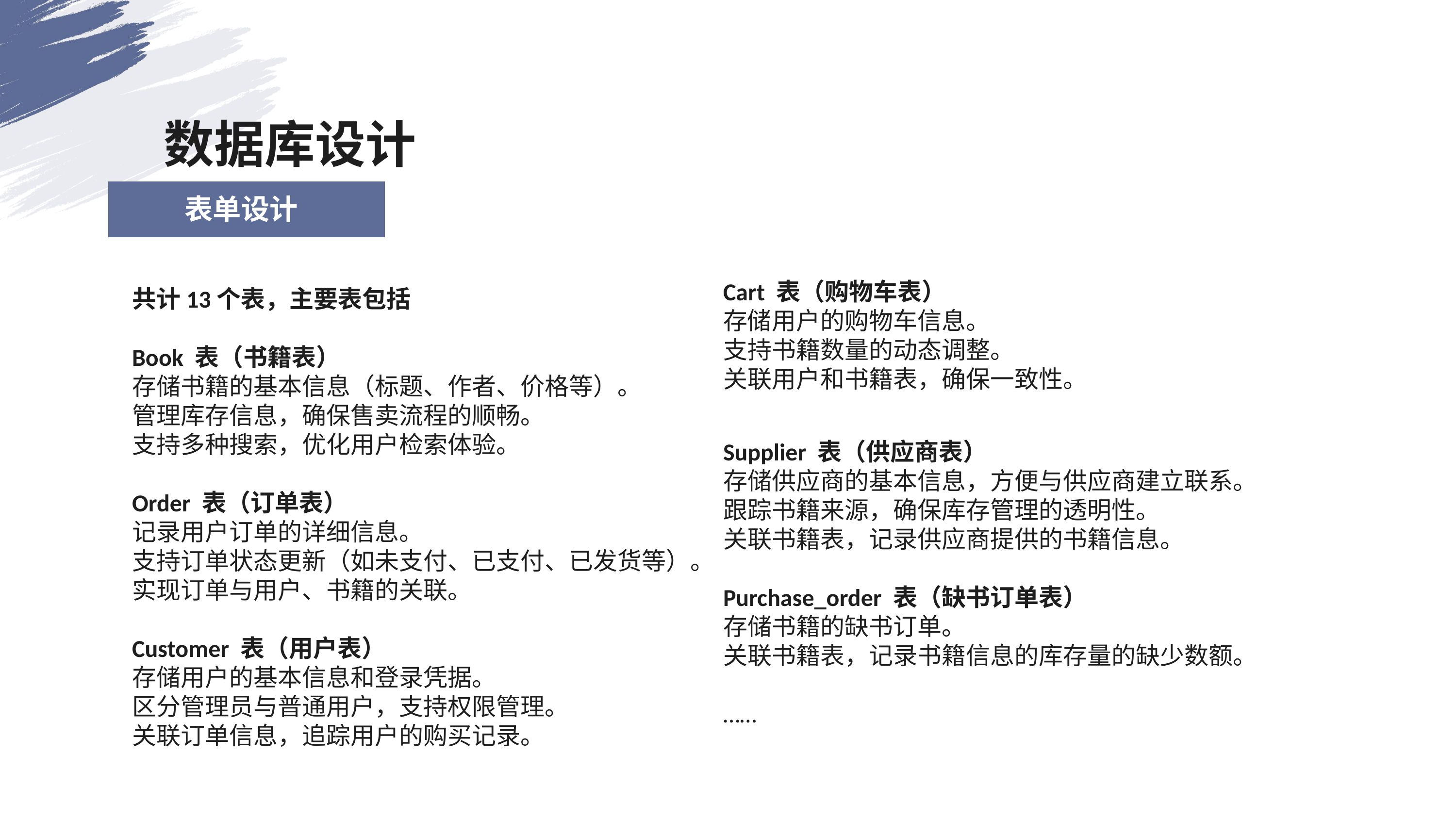

数据库设计

表单设计

Cart 表（购物车表）
存储用户的购物车信息。
支持书籍数量的动态调整。
关联用户和书籍表，确保一致性。

Supplier 表（供应商表）
存储供应商的基本信息，方便与供应商建立联系。
跟踪书籍来源，确保库存管理的透明性。
关联书籍表，记录供应商提供的书籍信息。

Purchase_order 表（缺书订单表）
存储书籍的缺书订单。
关联书籍表，记录书籍信息的库存量的缺少数额。

……

共计13个表，主要表包括

Book 表（书籍表）
存储书籍的基本信息（标题、作者、价格等）。
管理库存信息，确保售卖流程的顺畅。
支持多种搜索，优化用户检索体验。

Order 表（订单表）
记录用户订单的详细信息。
支持订单状态更新（如未支付、已支付、已发货等）。
实现订单与用户、书籍的关联。

Customer 表（用户表）
存储用户的基本信息和登录凭据。
区分管理员与普通用户，支持权限管理。
关联订单信息，追踪用户的购买记录。